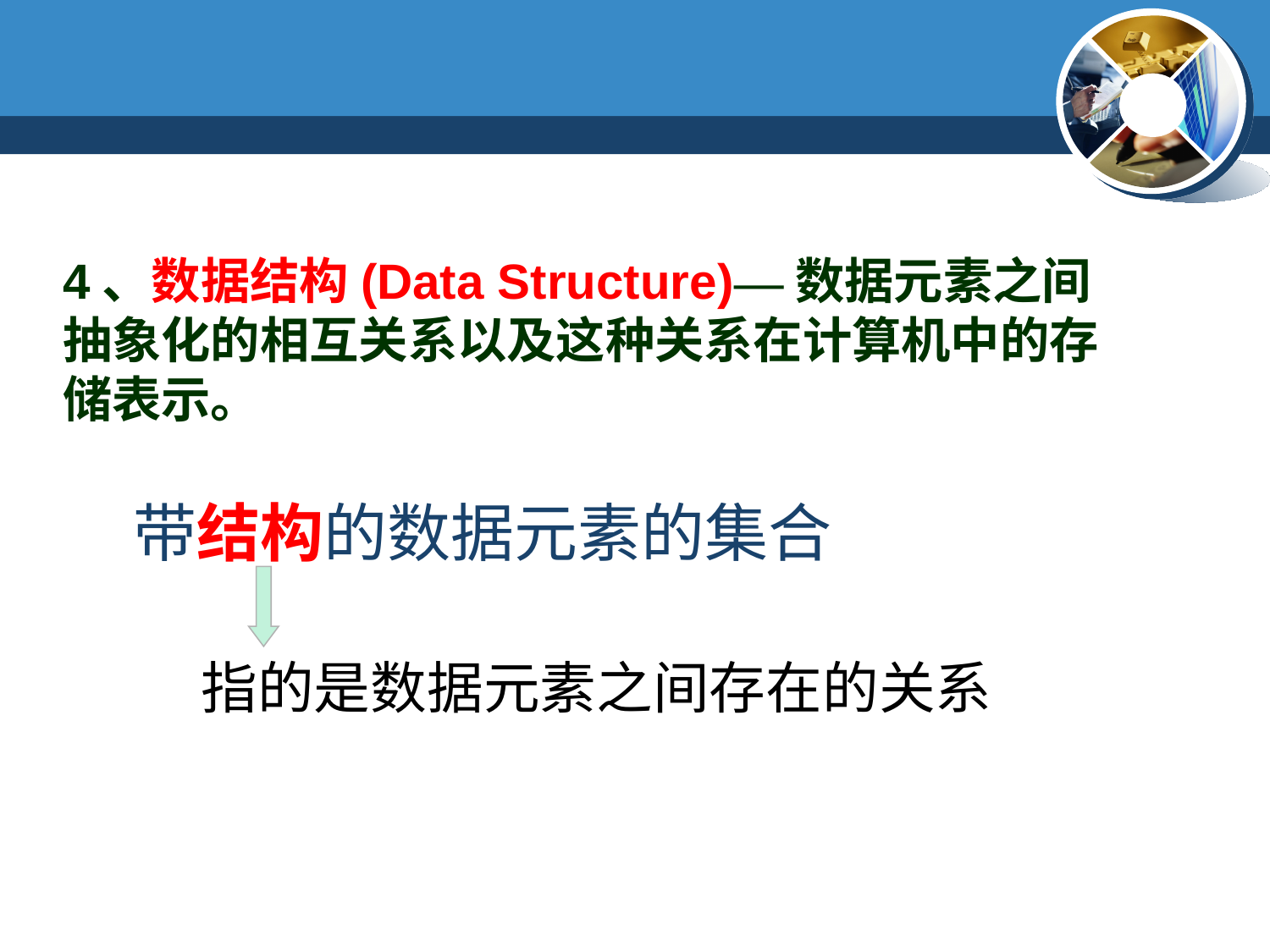

4、数据结构(Data Structure)—数据元素之间抽象化的相互关系以及这种关系在计算机中的存储表示。
带结构的数据元素的集合

指的是数据元素之间存在的关系